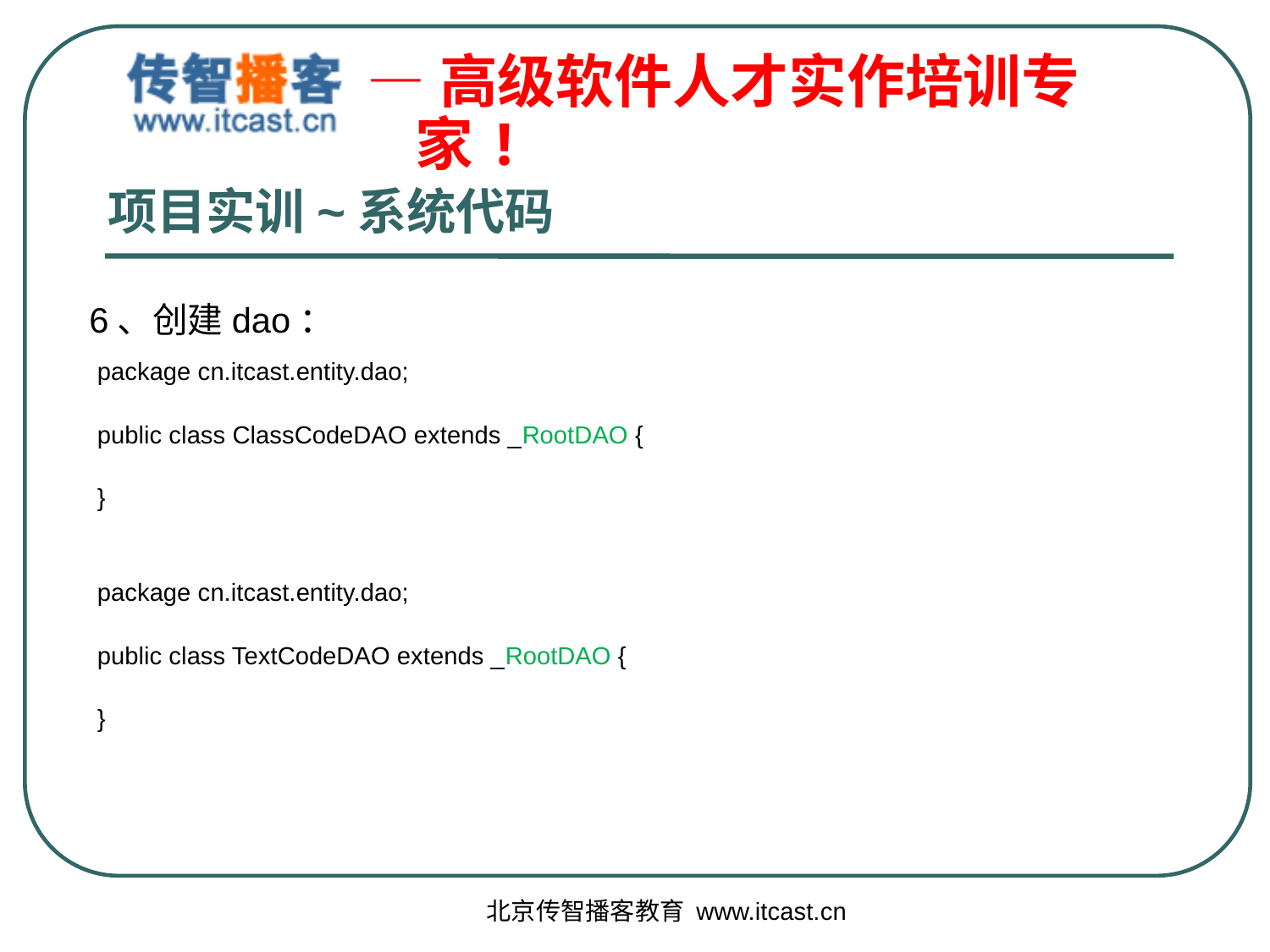

# 项目实训~系统代码
6、创建dao：
package cn.itcast.entity.dao;

public class ClassCodeDAO extends _RootDAO {

}

package cn.itcast.entity.dao;

public class TextCodeDAO extends _RootDAO {

}

北京传智播客教育 www.itcast.cn